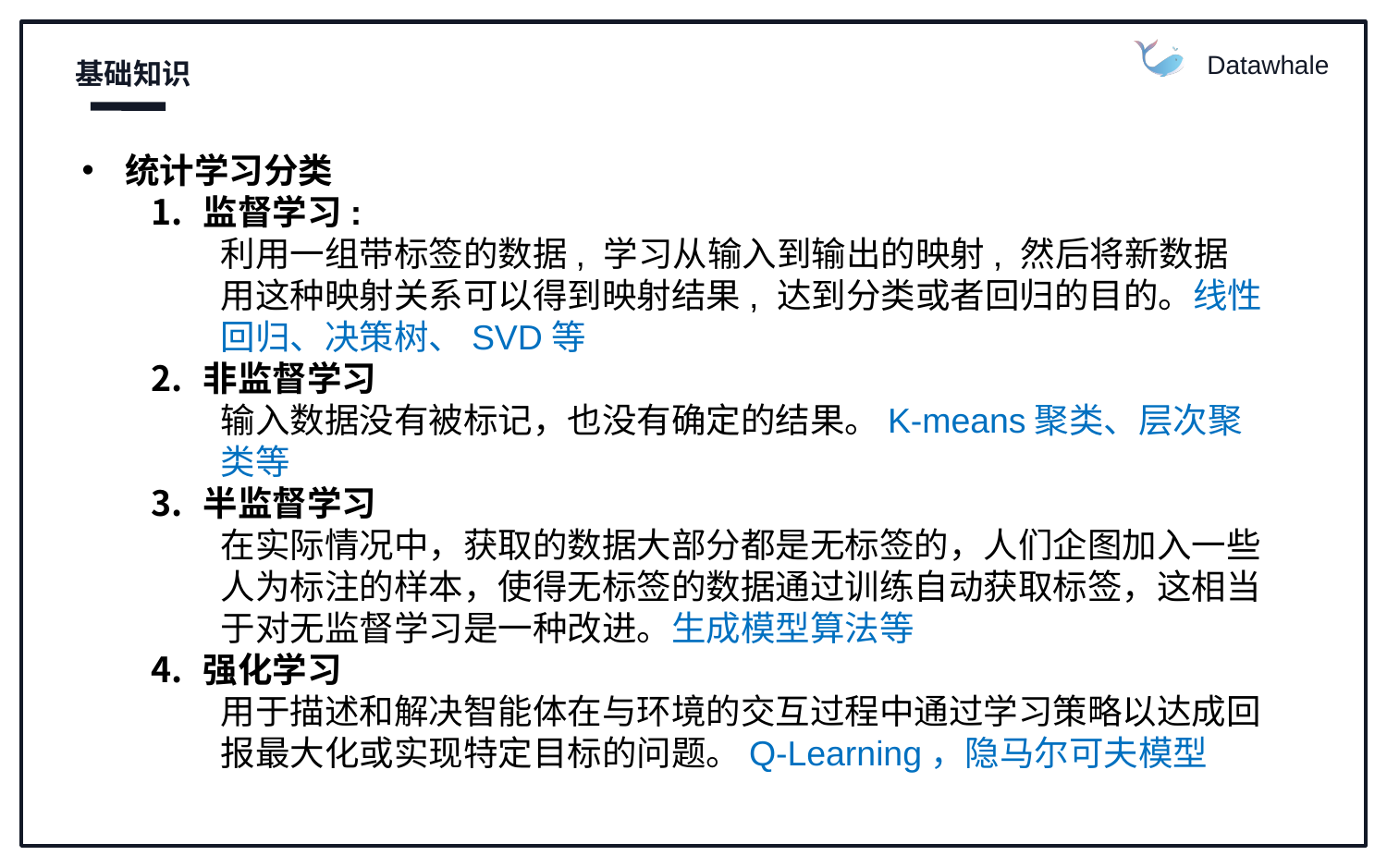

Datawhale

基础知识

统计学习分类
监督学习:
利用一组带标签的数据, 学习从输入到输出的映射, 然后将新数据用这种映射关系可以得到映射结果, 达到分类或者回归的目的。线性回归、决策树、SVD等
非监督学习
输入数据没有被标记，也没有确定的结果。K-means聚类、层次聚类等
半监督学习
在实际情况中，获取的数据大部分都是无标签的，人们企图加入一些人为标注的样本，使得无标签的数据通过训练自动获取标签，这相当于对无监督学习是一种改进。生成模型算法等
强化学习
用于描述和解决智能体在与环境的交互过程中通过学习策略以达成回报最大化或实现特定目标的问题。Q-Learning，隐马尔可夫模型